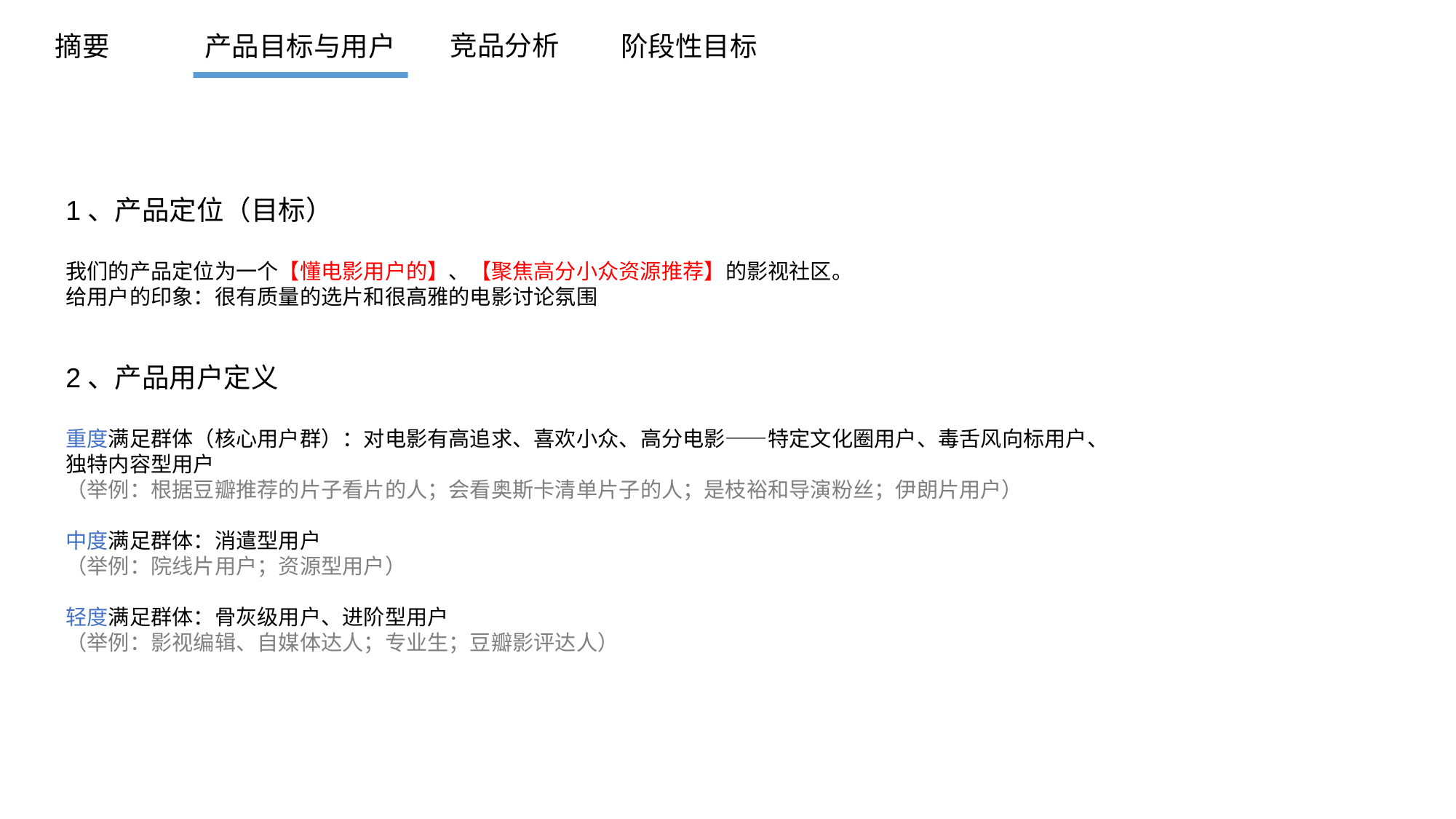

1、产品定位（目标）

我们的产品定位为一个【懂电影用户的】、【聚焦高分小众资源推荐】的影视社区。
给用户的印象：很有质量的选片和很高雅的电影讨论氛围

2、产品用户定义

重度满足群体（核心用户群）：对电影有高追求、喜欢小众、高分电影——特定文化圈用户、毒舌风向标用户、独特内容型用户
（举例：根据豆瓣推荐的片子看片的人；会看奥斯卡清单片子的人；是枝裕和导演粉丝；伊朗片用户）

中度满足群体：消遣型用户
（举例：院线片用户；资源型用户）

轻度满足群体：骨灰级用户、进阶型用户
（举例：影视编辑、自媒体达人；专业生；豆瓣影评达人）